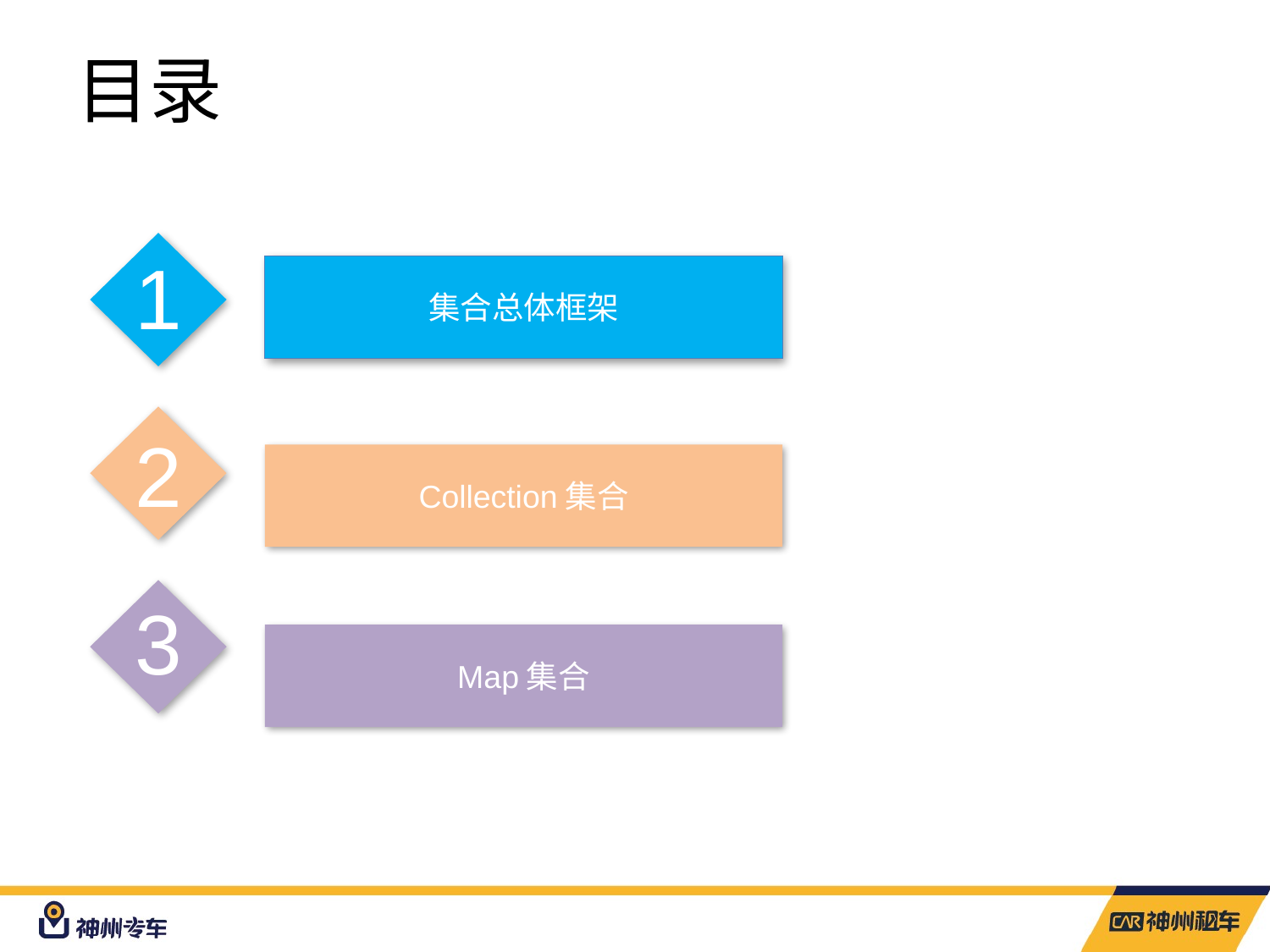

# 目录

1

2

3
集合总体框架

Collection集合

Map集合

4